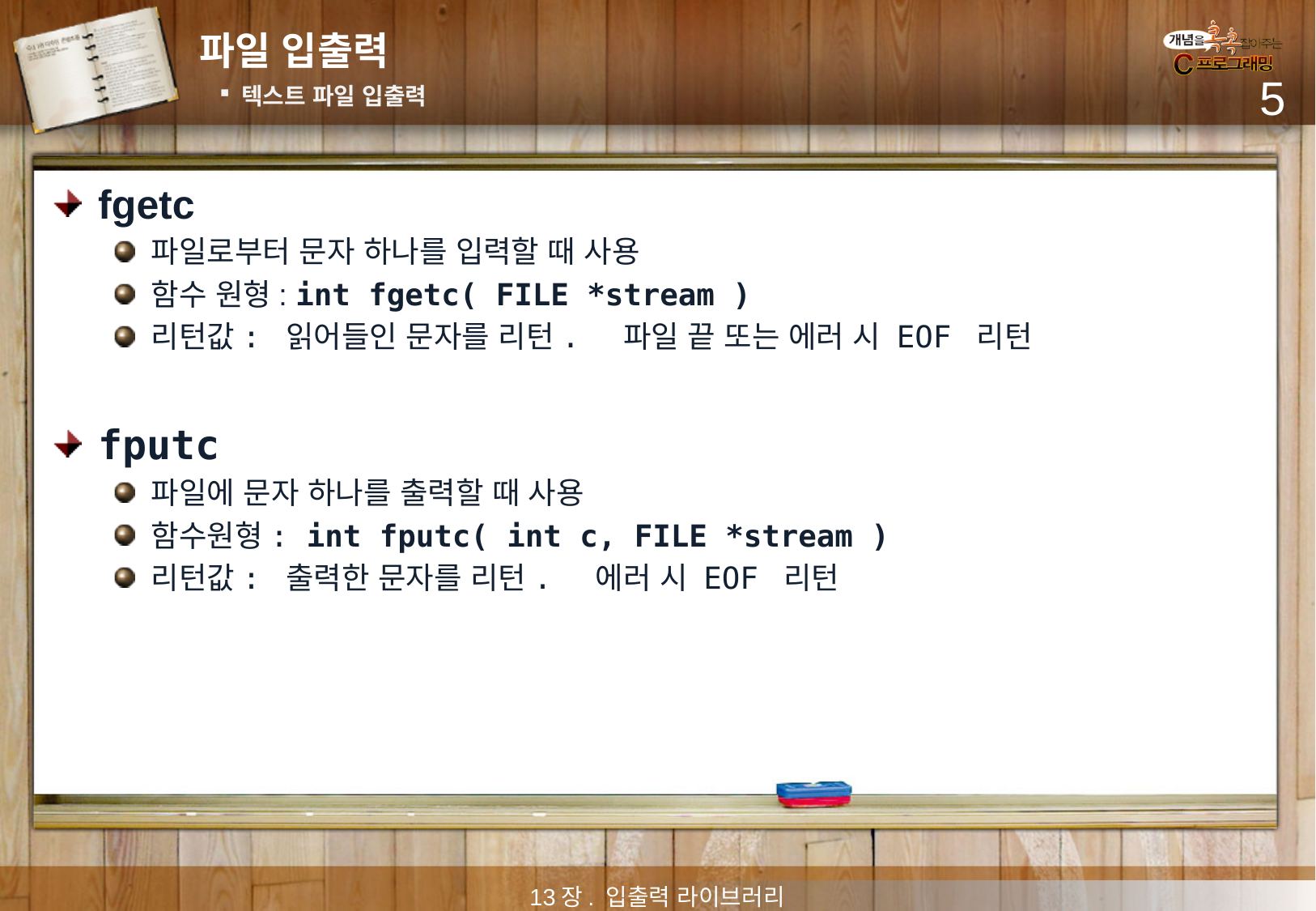

# 파일 입출력
 텍스트 파일 입출력
5
fgetc
파일로부터 문자 하나를 입력할 때 사용
함수 원형: int fgetc( FILE *stream )
리턴값: 읽어들인 문자를 리턴.  파일 끝 또는 에러 시 EOF 리턴

fputc
파일에 문자 하나를 출력할 때 사용
함수원형: int fputc( int c, FILE *stream )
리턴값: 출력한 문자를 리턴.  에러 시 EOF 리턴
13장. 입출력 라이브러리